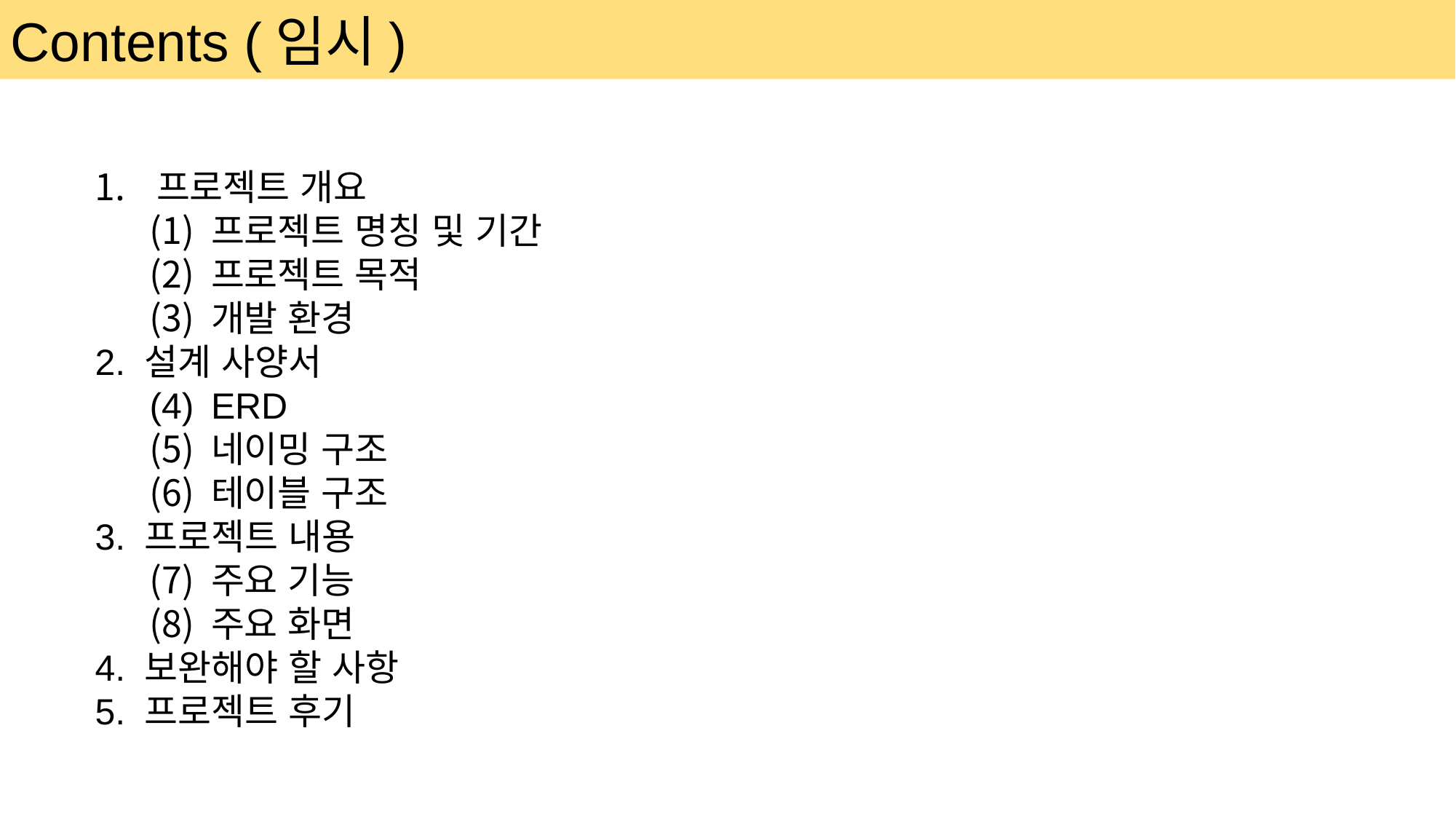

Contents (임시)
프로젝트 개요
프로젝트 명칭 및 기간
프로젝트 목적
개발 환경
2. 설계 사양서
ERD
네이밍 구조
테이블 구조
3. 프로젝트 내용
주요 기능
주요 화면
4. 보완해야 할 사항
5. 프로젝트 후기